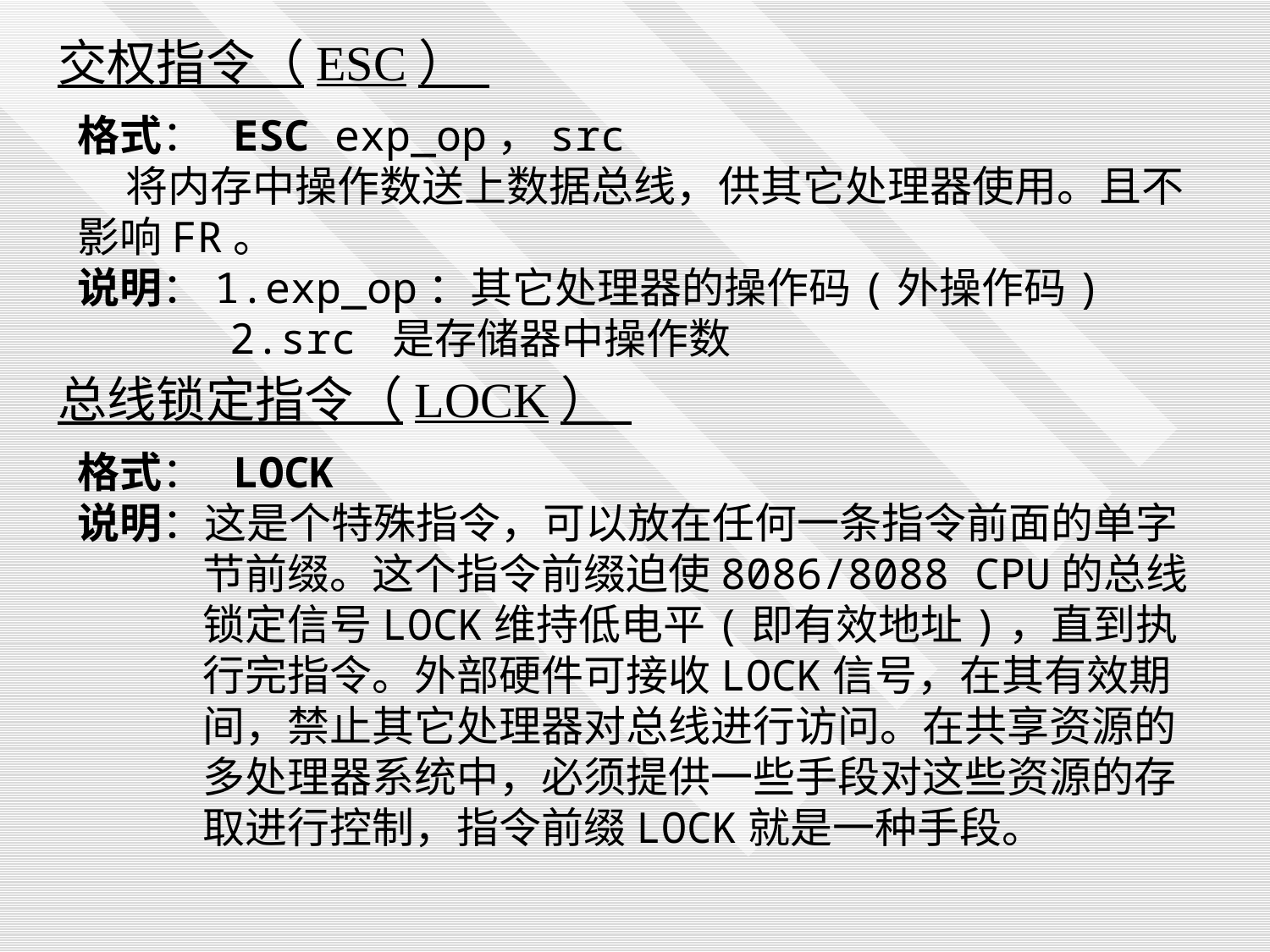

交权指令（ESC）
格式：  ESC exp_op，src
    将内存中操作数送上数据总线，供其它处理器使用。且不影响FR。
说明：1.exp_op：其它处理器的操作码(外操作码)
      2.src 是存储器中操作数
总线锁定指令（LOCK）
格式：  LOCK
说明：这是个特殊指令，可以放在任何一条指令前面的单字节前缀。这个指令前缀迫使8086/8088 CPU的总线锁定信号LOCK维持低电平(即有效地址)，直到执行完指令。外部硬件可接收LOCK信号，在其有效期间，禁止其它处理器对总线进行访问。在共享资源的多处理器系统中，必须提供一些手段对这些资源的存取进行控制，指令前缀LOCK就是一种手段。